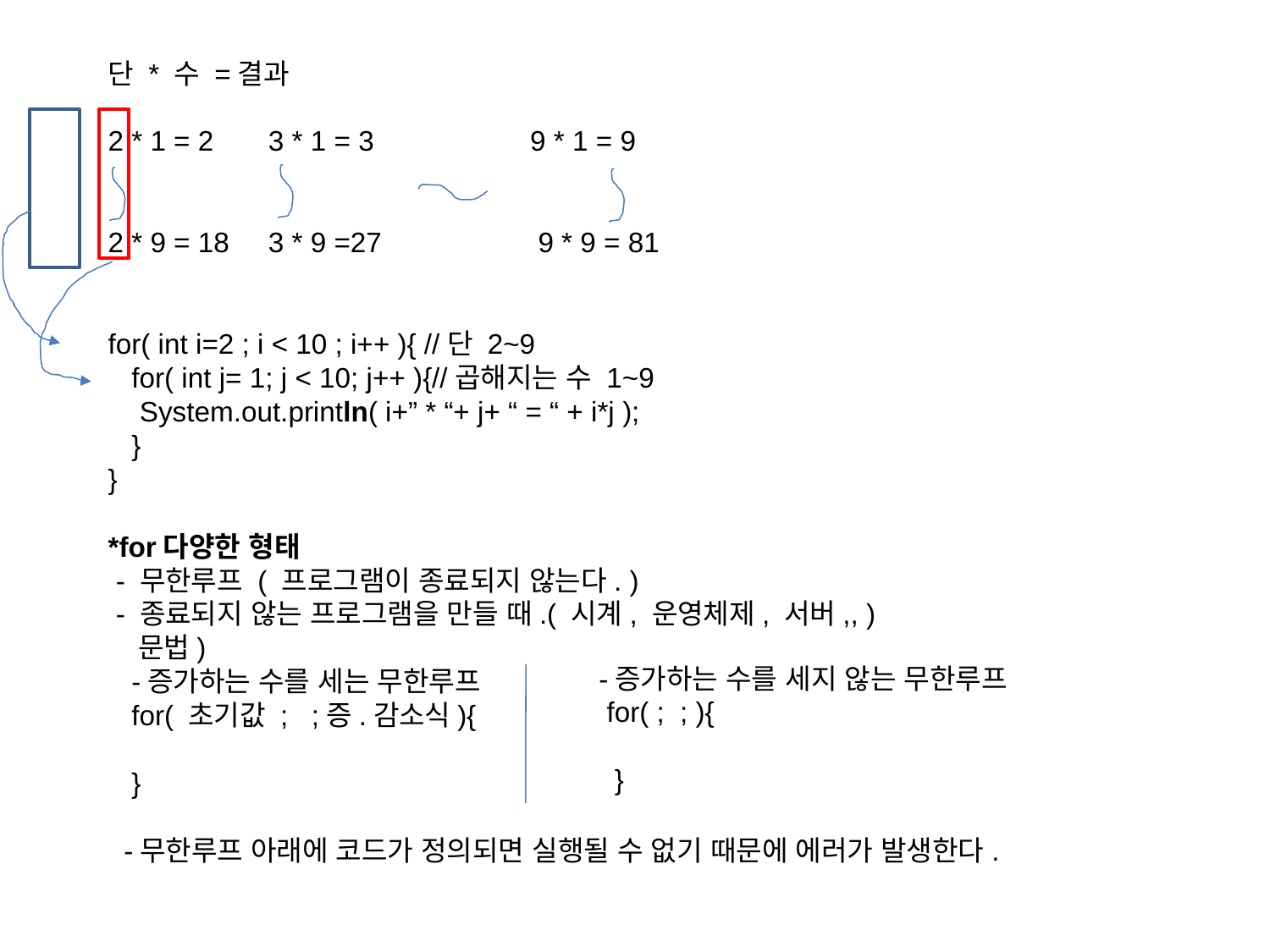

단 * 수 =결과

2 * 1 = 2       3 * 1 = 3                    9 * 1 = 9

2 * 9 = 18     3 * 9 =27                    9 * 9 = 81

for( int i=2 ; i < 10 ; i++ ){ //단 2~9
   for( int j= 1; j < 10; j++ ){//곱해지는 수 1~9
    System.out.println( i+” * “+ j+ “ = “ + i*j );
   }
}

*for다양한 형태
 - 무한루프 ( 프로그램이 종료되지 않는다. )
 - 종료되지 않는 프로그램을 만들 때.( 시계, 운영체제, 서버,, )
   문법)
   -증가하는 수를 세는 무한루프
   for( 초기값 ;   ;증.감소식){

   }

  -무한루프 아래에 코드가 정의되면 실행될 수 없기 때문에 에러가 발생한다.

-증가하는 수를 세지 않는 무한루프
 for( ;  ; ){

  }